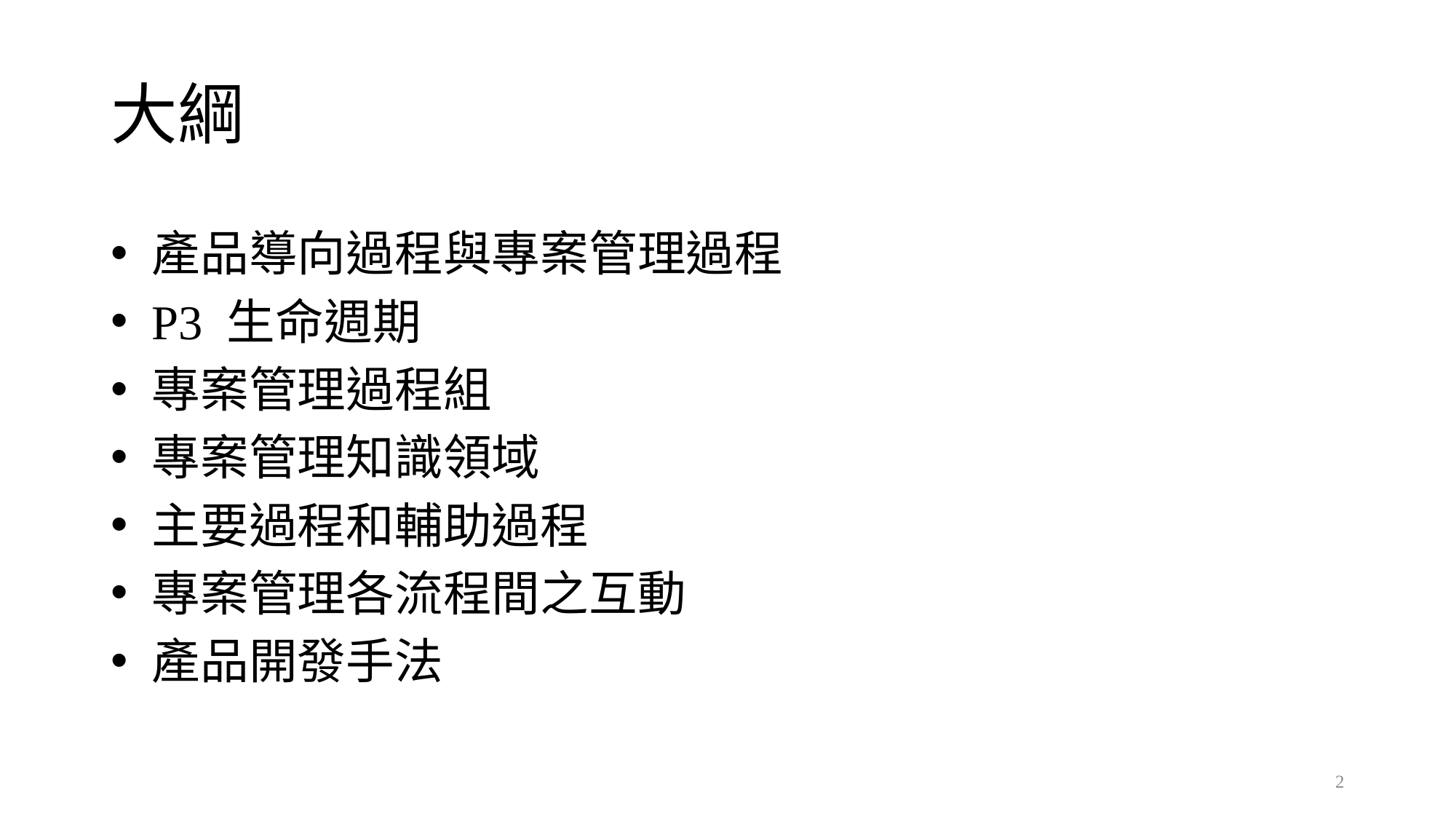

# 大綱
產品導向過程與專案管理過程
P3 生命週期
專案管理過程組
專案管理知識領域
主要過程和輔助過程
專案管理各流程間之互動
產品開發手法
2